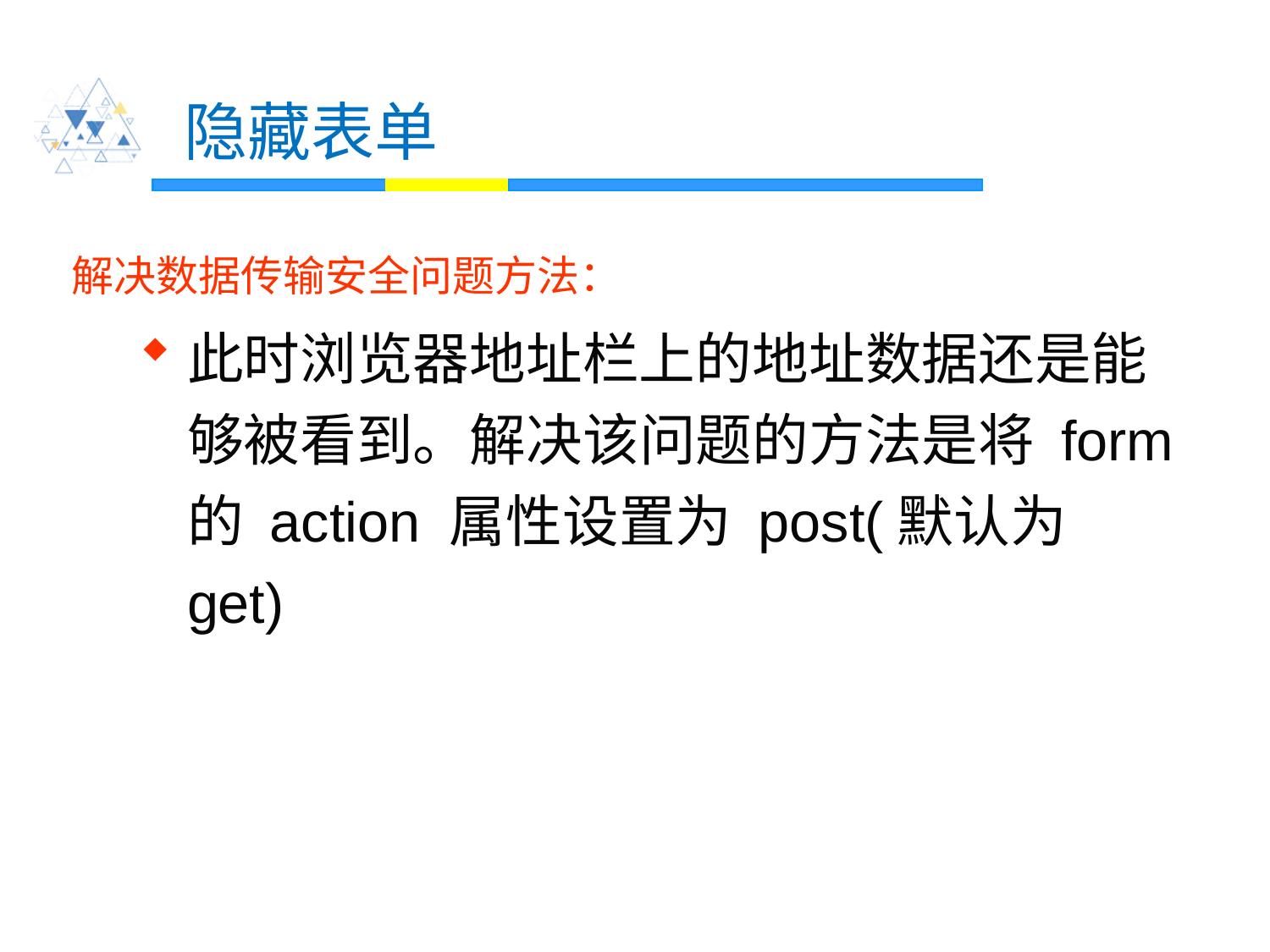

# 隐藏表单

此时浏览器地址栏上的地址数据还是能够被看到。解决该问题的方法是将 form 的 action 属性设置为 post(默认为 get)
解决数据传输安全问题方法：